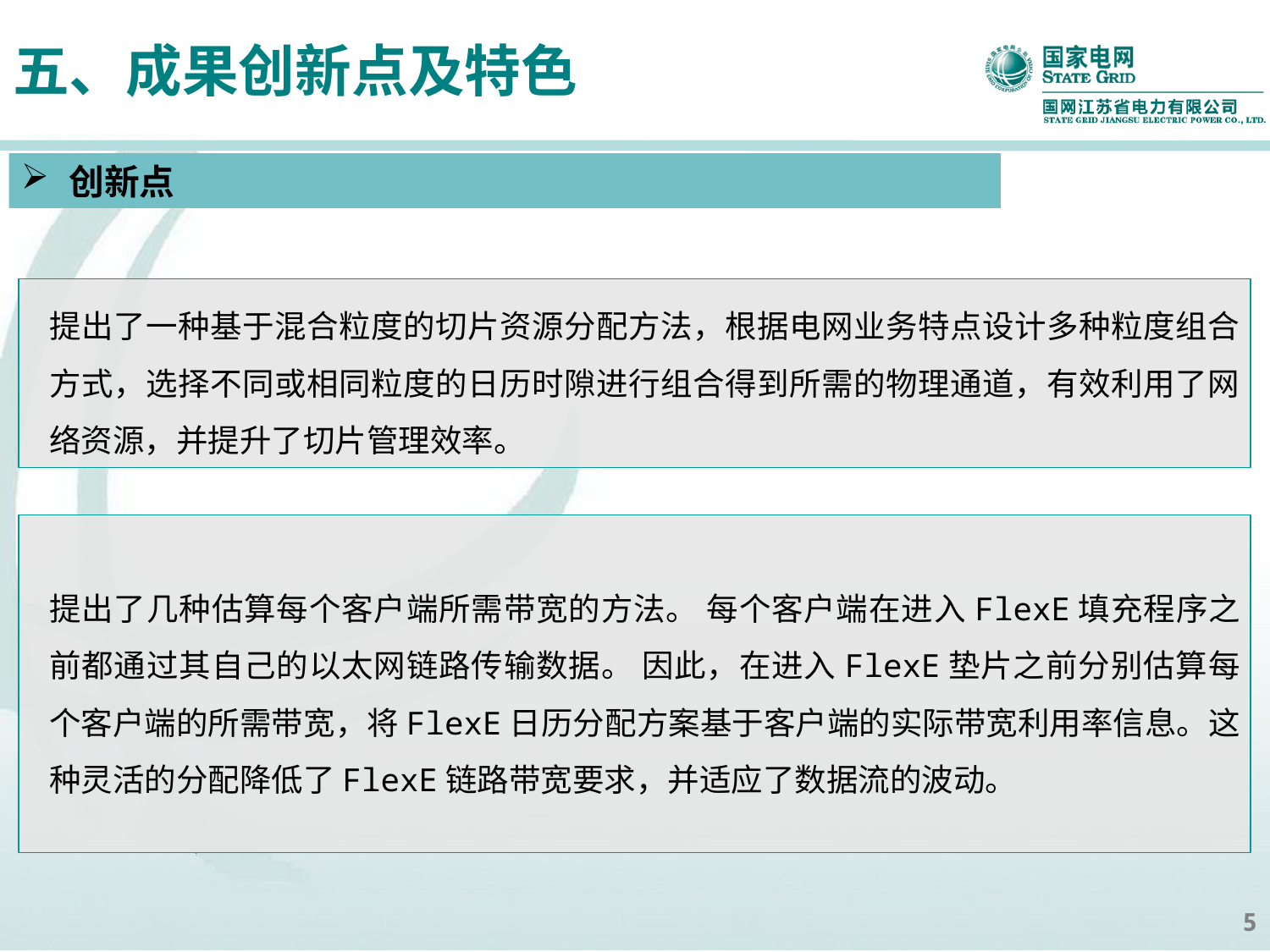

# 五、成果创新点及特色

创新点
提出了一种基于混合粒度的切片资源分配方法，根据电网业务特点设计多种粒度组合方式，选择不同或相同粒度的日历时隙进行组合得到所需的物理通道，有效利用了网络资源，并提升了切片管理效率。
提出了几种估算每个客户端所需带宽的方法。 每个客户端在进入FlexE填充程序之前都通过其自己的以太网链路传输数据。 因此，在进入FlexE垫片之前分别估算每个客户端的所需带宽，将FlexE日历分配方案基于客户端的实际带宽利用率信息。这种灵活的分配降低了FlexE链路带宽要求，并适应了数据流的波动。
5